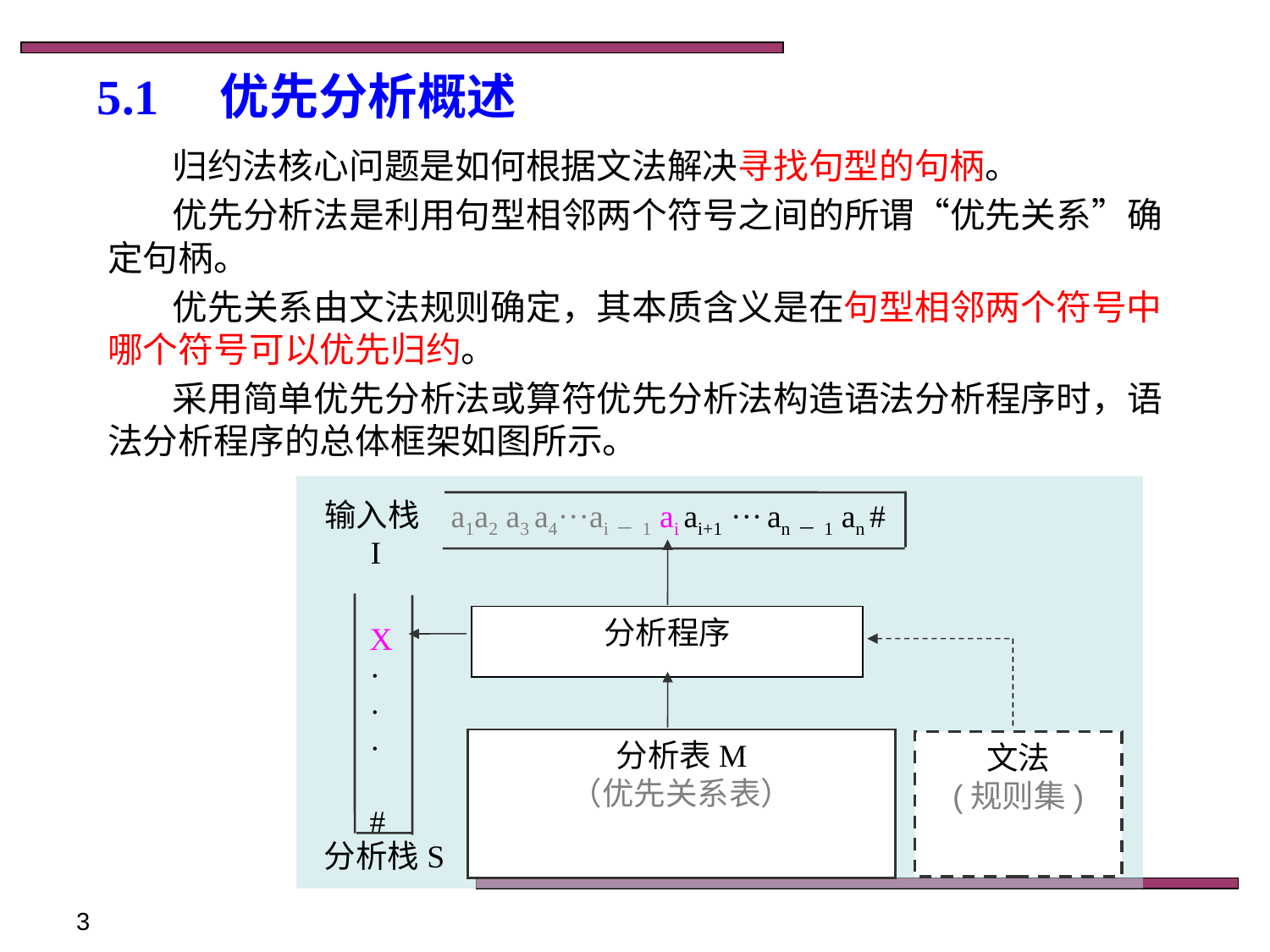

# 5.1　优先分析概述
归约法核心问题是如何根据文法解决寻找句型的句柄。
优先分析法是利用句型相邻两个符号之间的所谓“优先关系”确定句柄。
优先关系由文法规则确定，其本质含义是在句型相邻两个符号中哪个符号可以优先归约。
采用简单优先分析法或算符优先分析法构造语法分析程序时，语法分析程序的总体框架如图所示。

a1a2 a3 a4···ai－1 ai ai+1 ··· an－1 an #
输入栈I

分析程序
X
·
·
·

#

分析表M
（优先关系表）
文法
(规则集)
分析栈S

3